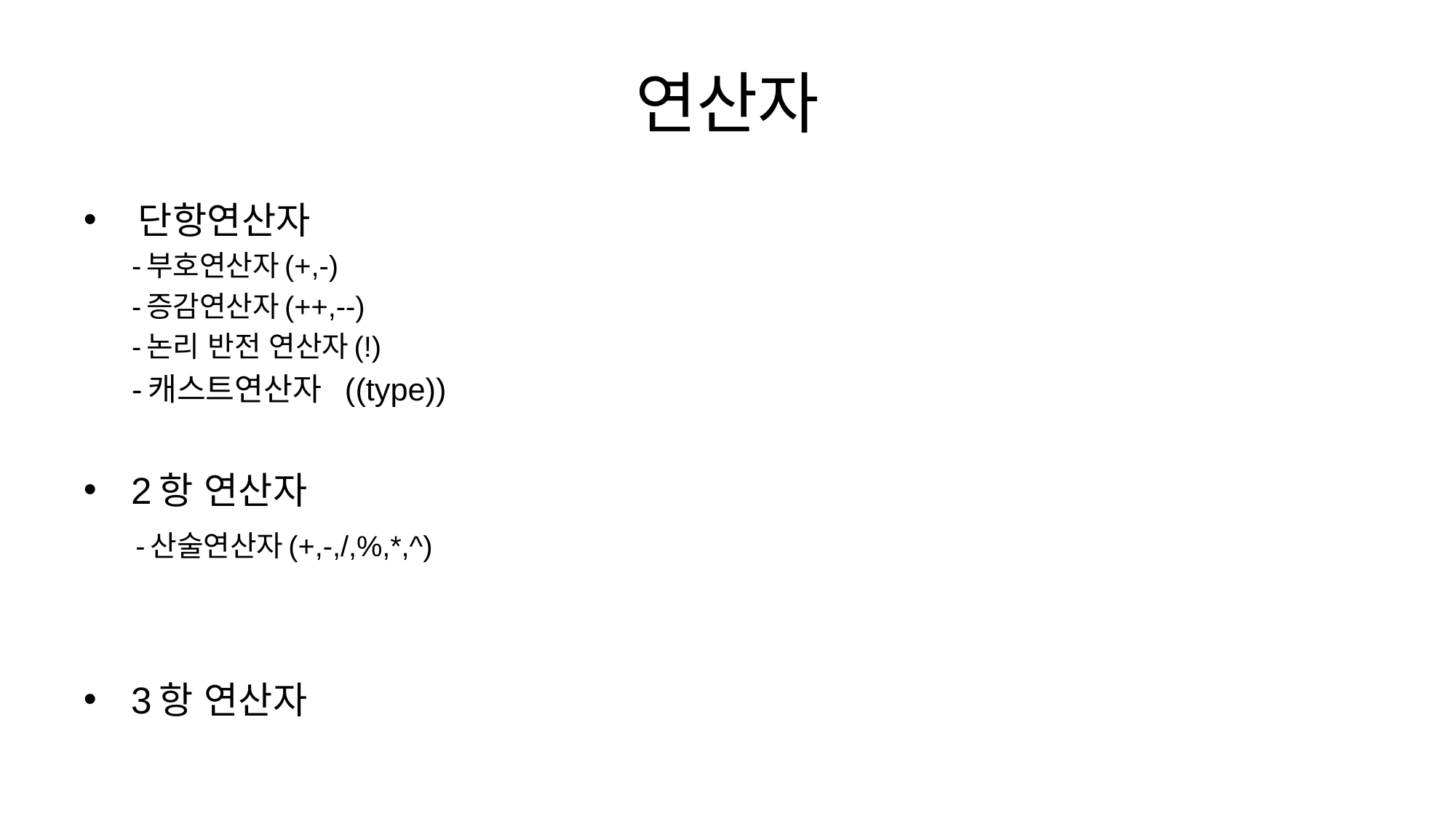

# 연산자
 단항연산자
      -부호연산자(+,-)
      -증감연산자(++,--)
      -논리 반전 연산자(!)
      -캐스트연산자  ((type))

 2항 연산자
     -산술연산자(+,-,/,%,*,^)

 3항 연산자